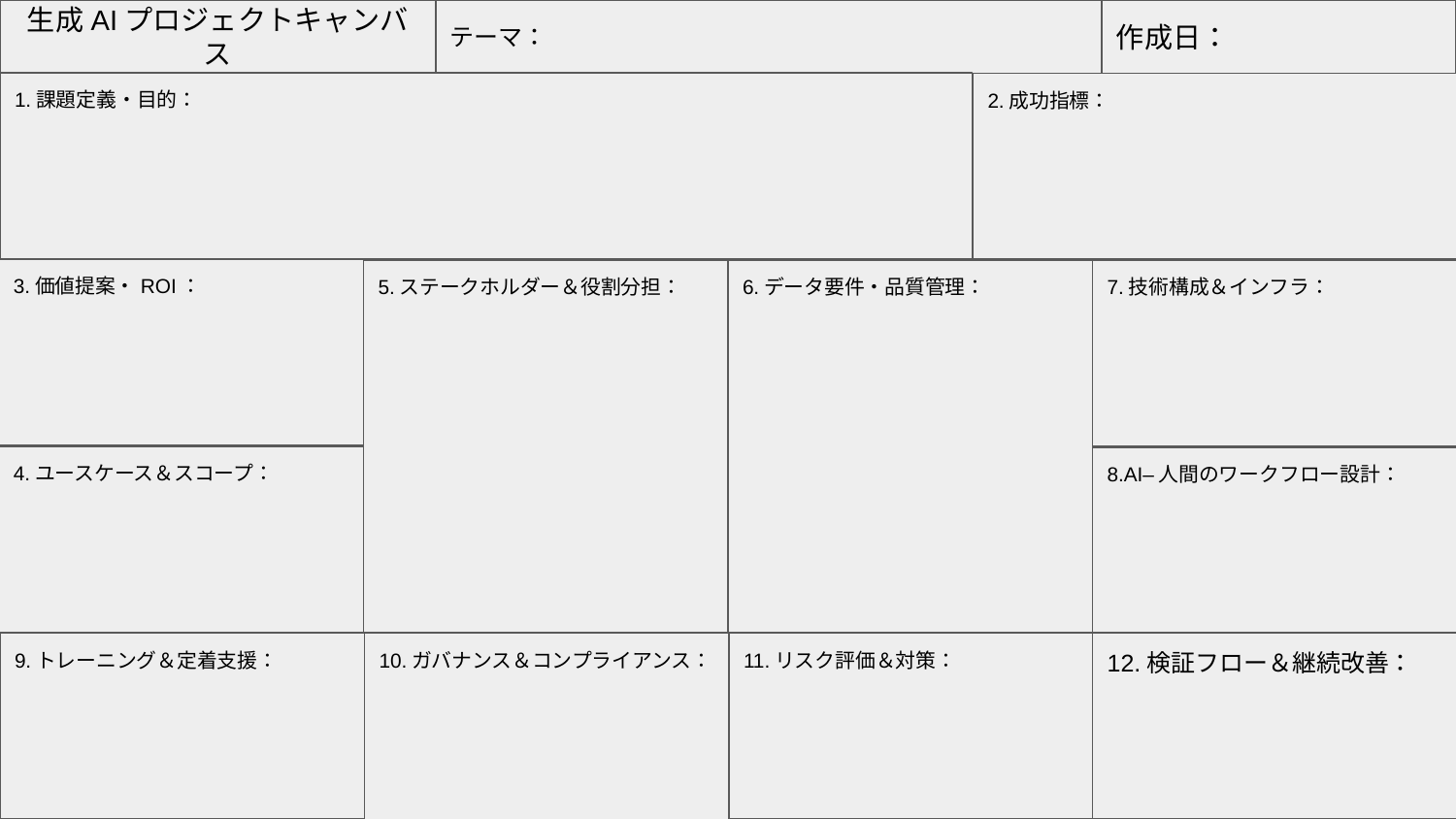

生成AIプロジェクトキャンバス
テーマ：
作成日：
1.課題定義・目的：
2.成功指標：
3.価値提案・ROI：
5.ステークホルダー＆役割分担：
6.データ要件・品質管理：
7.技術構成＆インフラ：
4.ユースケース＆スコープ：
8.AI–人間のワークフロー設計：
12.検証フロー＆継続改善：
11.リスク評価＆対策：
9.トレーニング＆定着支援：
10.ガバナンス＆コンプライアンス：